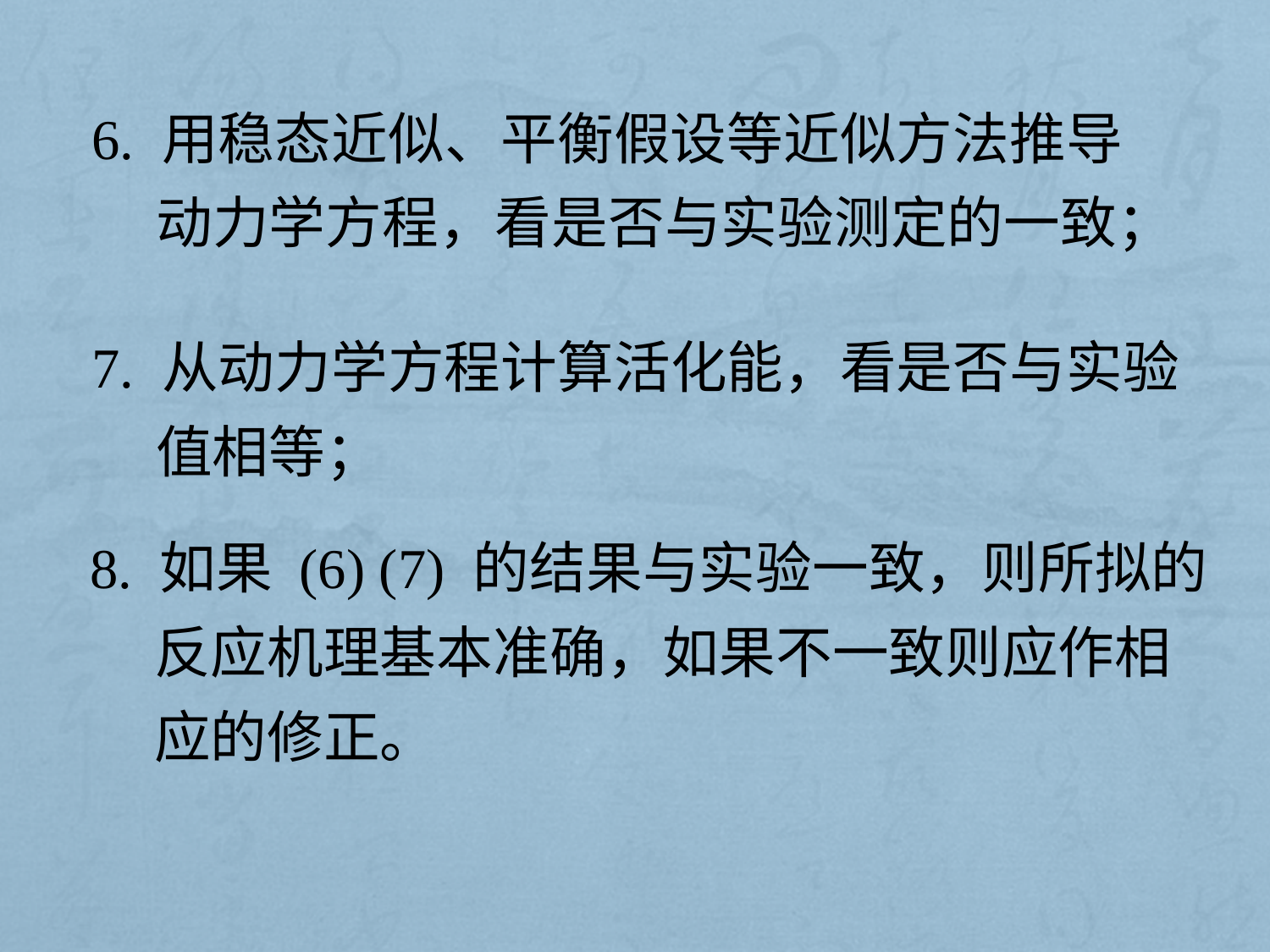

6. 用稳态近似、平衡假设等近似方法推导
    动力学方程，看是否与实验测定的一致；
7. 从动力学方程计算活化能，看是否与实验
    值相等；
8. 如果 (6) (7) 的结果与实验一致，则所拟的
    反应机理基本准确，如果不一致则应作相
    应的修正。